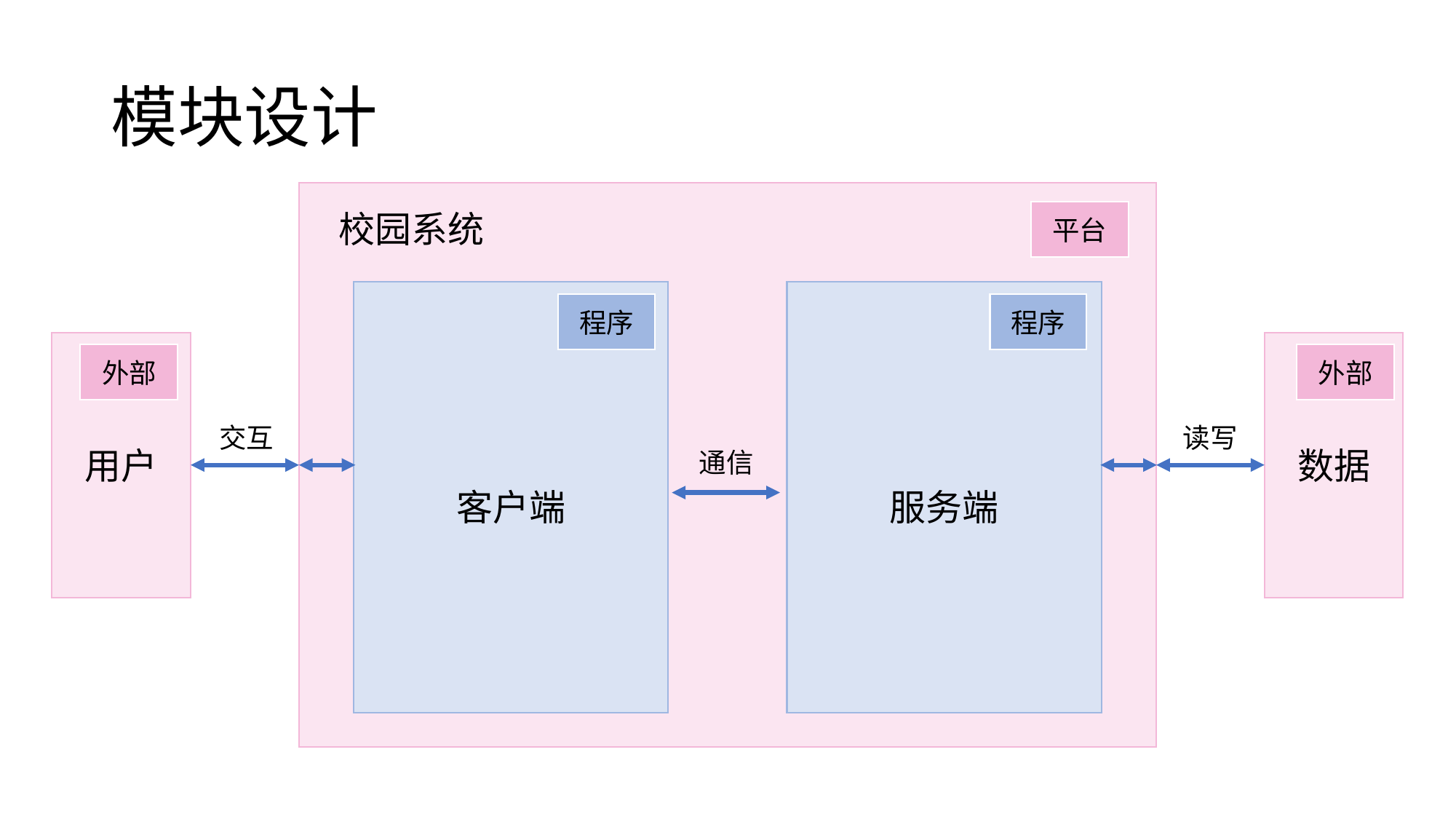

# 模块设计

校园系统
平台

程序
程序

外部
外部
交互
读写
数据
用户
通信
客户端
服务端